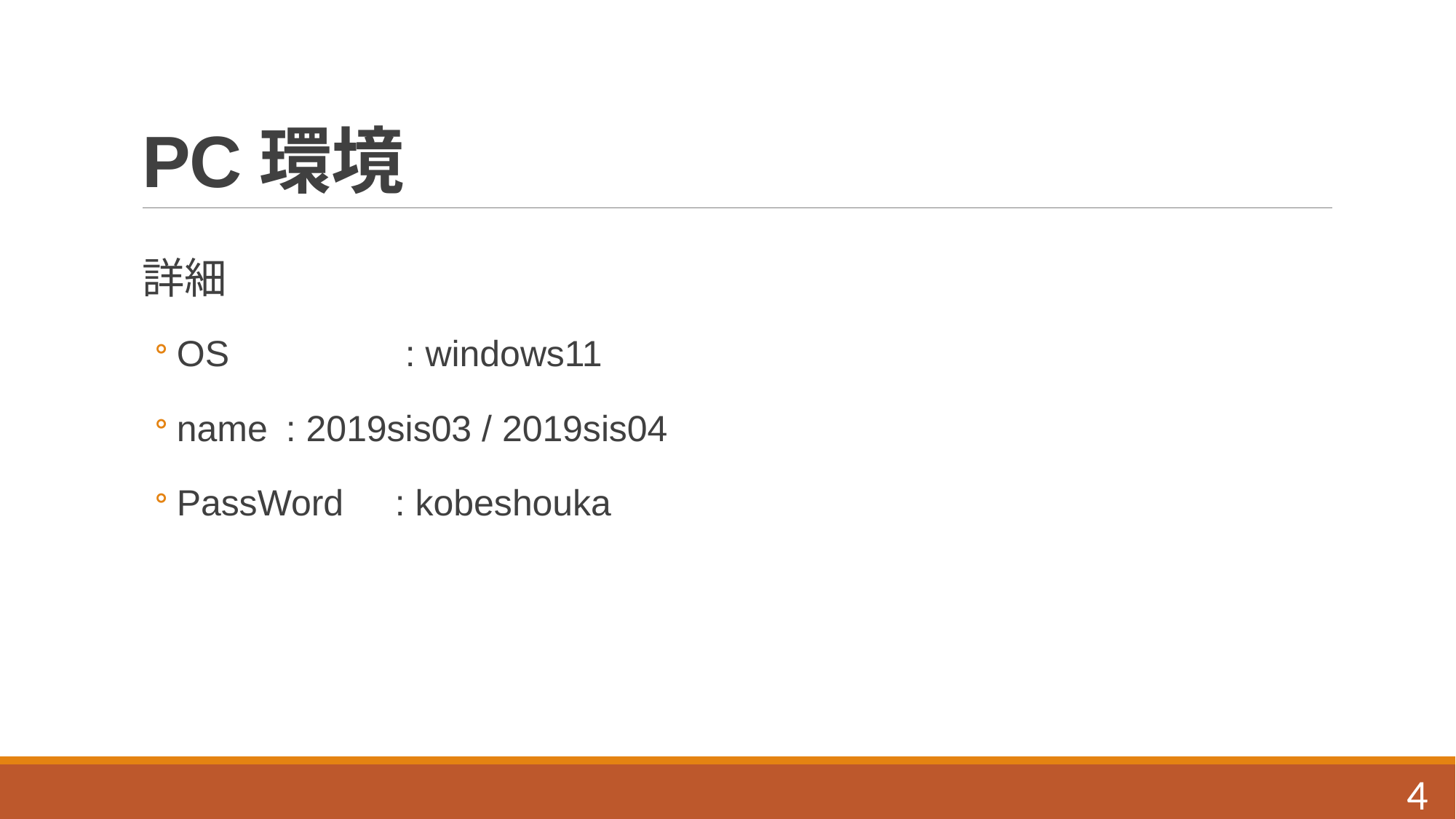

# PC環境
詳細
OS		 : windows11
name 	: 2019sis03 / 2019sis04
PassWord 	: kobeshouka

4